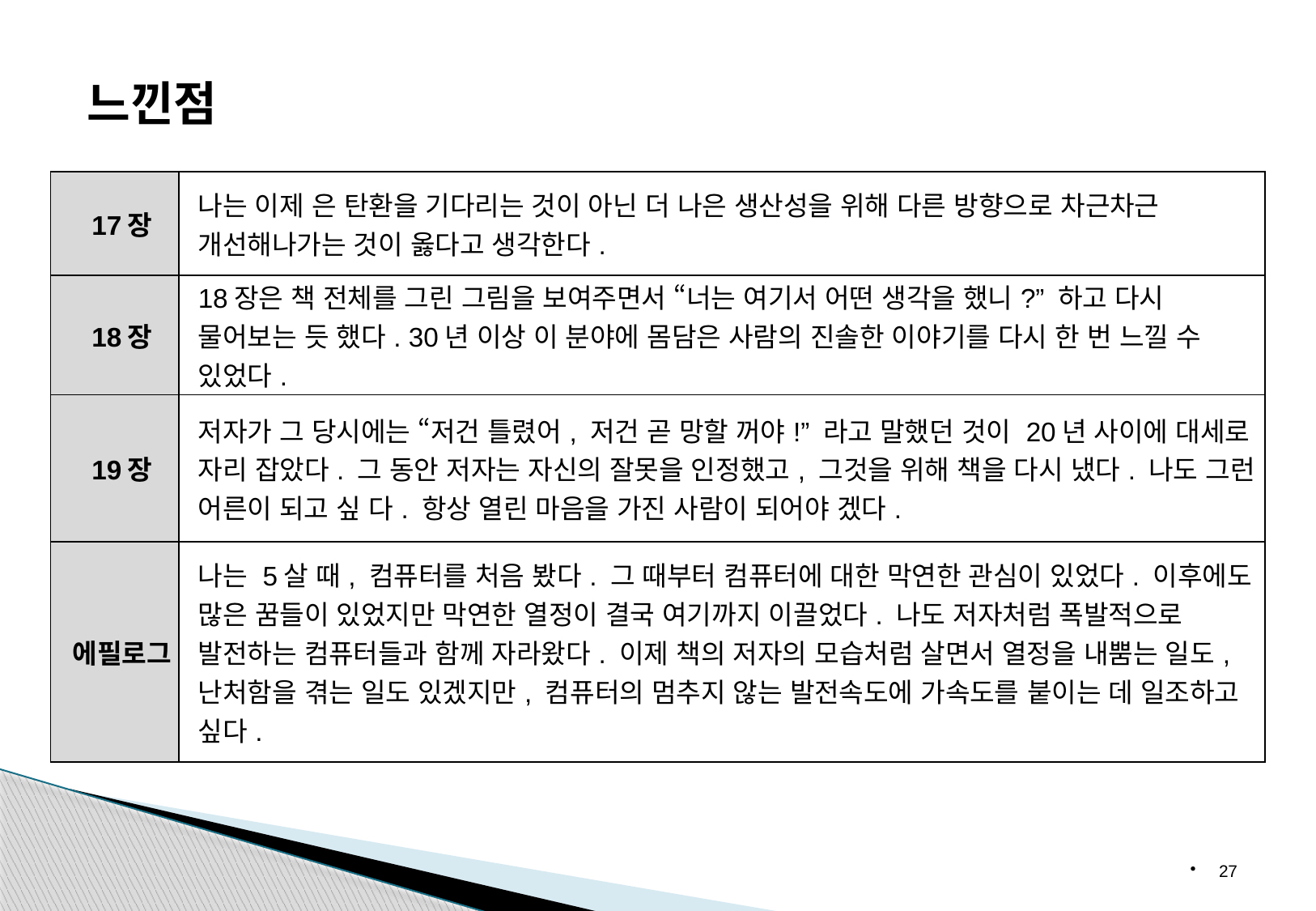

느낀점
| 17장 | 나는 이제 은 탄환을 기다리는 것이 아닌 더 나은 생산성을 위해 다른 방향으로 차근차근 개선해나가는 것이 옳다고 생각한다. |
| --- | --- |
| 18장 | 18장은 책 전체를 그린 그림을 보여주면서 “너는 여기서 어떤 생각을 했니?” 하고 다시 물어보는 듯 했다. 30년 이상 이 분야에 몸담은 사람의 진솔한 이야기를 다시 한 번 느낄 수 있었다. |
| 19장 | 저자가 그 당시에는 “저건 틀렸어, 저건 곧 망할 꺼야!” 라고 말했던 것이 20년 사이에 대세로 자리 잡았다. 그 동안 저자는 자신의 잘못을 인정했고, 그것을 위해 책을 다시 냈다. 나도 그런 어른이 되고 싶 다. 항상 열린 마음을 가진 사람이 되어야 겠다. |
| 에필로그 | 나는 5살 때, 컴퓨터를 처음 봤다. 그 때부터 컴퓨터에 대한 막연한 관심이 있었다. 이후에도 많은 꿈들이 있었지만 막연한 열정이 결국 여기까지 이끌었다. 나도 저자처럼 폭발적으로 발전하는 컴퓨터들과 함께 자라왔다. 이제 책의 저자의 모습처럼 살면서 열정을 내뿜는 일도, 난처함을 겪는 일도 있겠지만, 컴퓨터의 멈추지 않는 발전속도에 가속도를 붙이는 데 일조하고 싶다. |
27